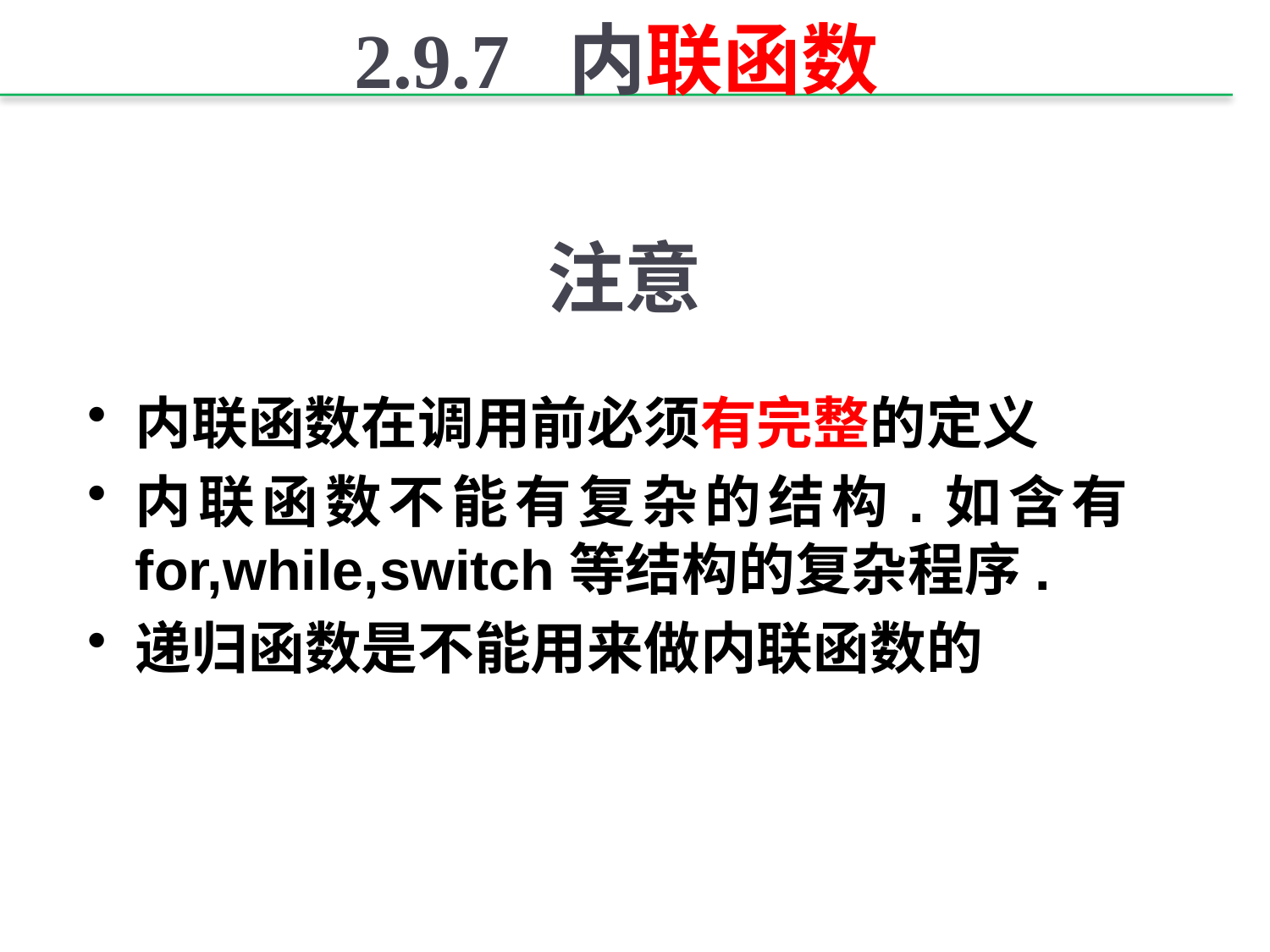

2.9.7  内联函数
# 注意
内联函数在调用前必须有完整的定义
内联函数不能有复杂的结构.如含有for,while,switch等结构的复杂程序.
递归函数是不能用来做内联函数的